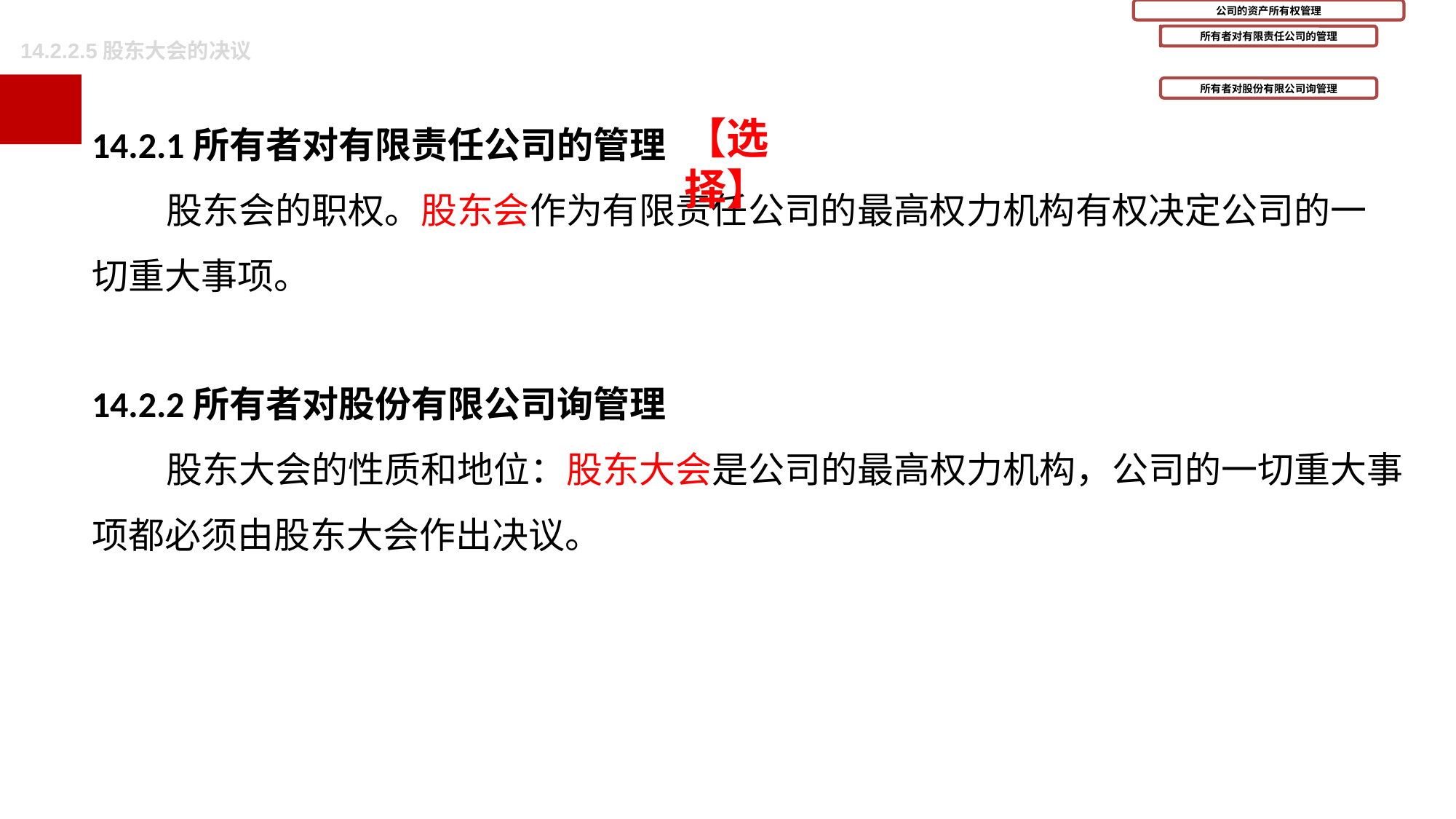

所有者对股份有限公司询管理
所有者对有限责任公司的管理
公司的资产所有权管理
14.2.2.5股东大会的决议
14.2.1所有者对有限责任公司的管理
        股东会的职权。股东会作为有限责任公司的最高权力机构有权决定公司的一切重大事项。
【选择】
14.2.2所有者对股份有限公司询管理
        股东大会的性质和地位：股东大会是公司的最高权力机构，公司的一切重大事项都必须由股东大会作出决议。